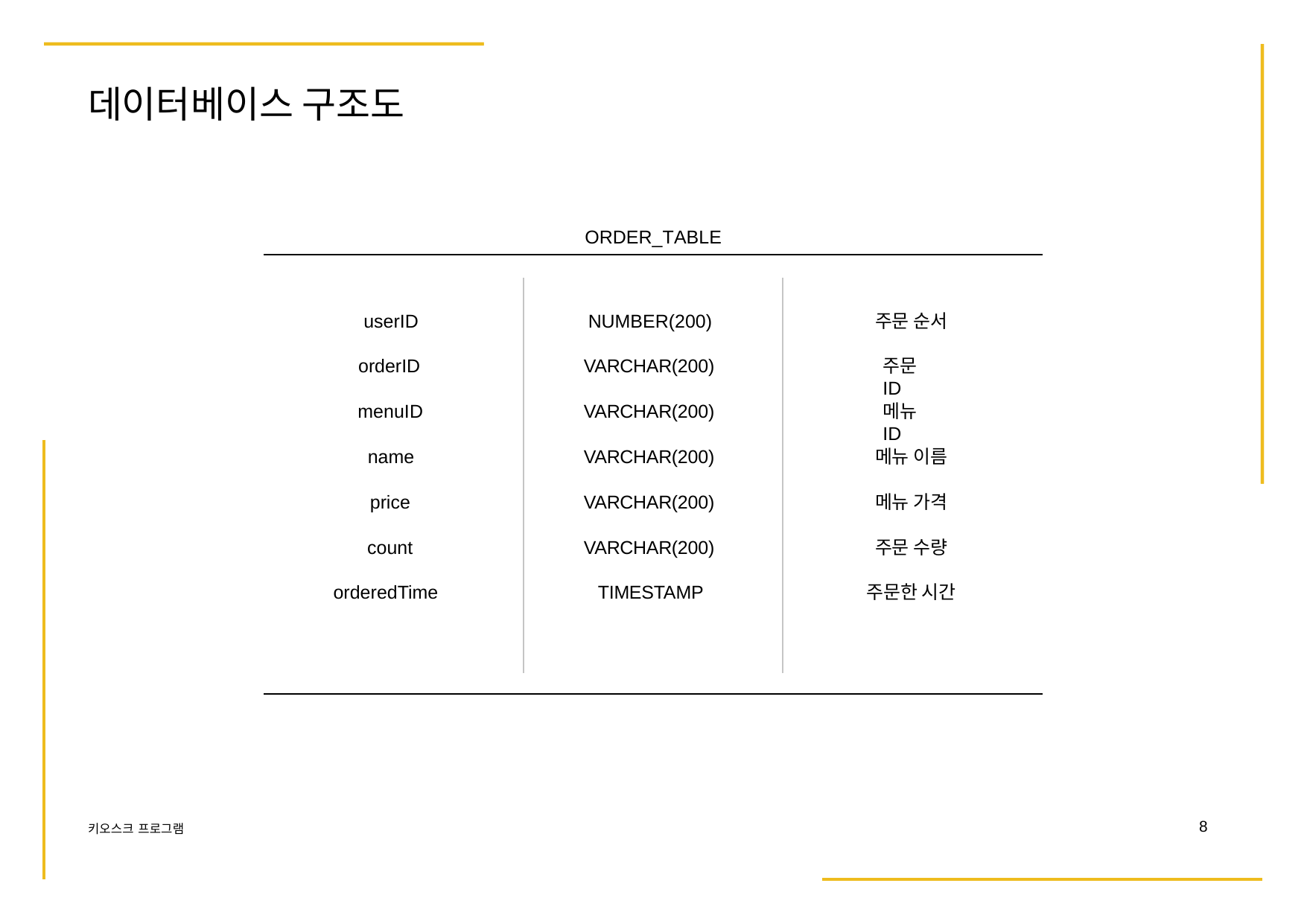

# 데이터베이스 구조도
ORDER_TABLE

userID
NUMBER(200)
주문 순서
orderID
VARCHAR(200)
주문 ID
menuID
VARCHAR(200)
메뉴 ID

name
VARCHAR(200)
메뉴 이름
price
VARCHAR(200)
메뉴 가격
count
VARCHAR(200)
주문 수량
orderedTime
TIMESTAMP
주문한 시간

8
키오스크 프로그램